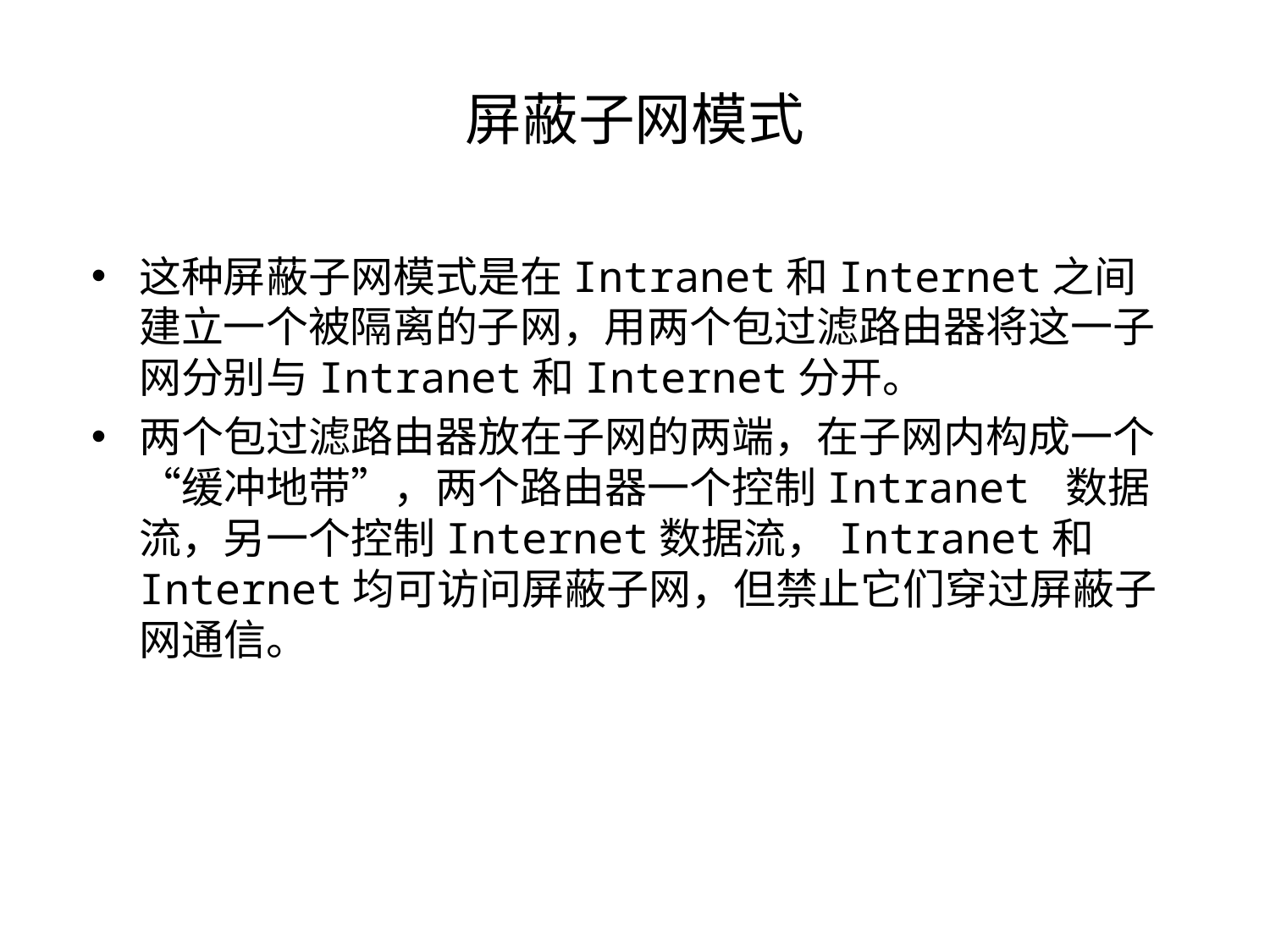

# 屏蔽子网模式
这种屏蔽子网模式是在Intranet和Internet之间建立一个被隔离的子网，用两个包过滤路由器将这一子网分别与Intranet和Internet分开。
两个包过滤路由器放在子网的两端，在子网内构成一个“缓冲地带”，两个路由器一个控制Intranet 数据流，另一个控制Internet数据流，Intranet和Internet均可访问屏蔽子网，但禁止它们穿过屏蔽子网通信。